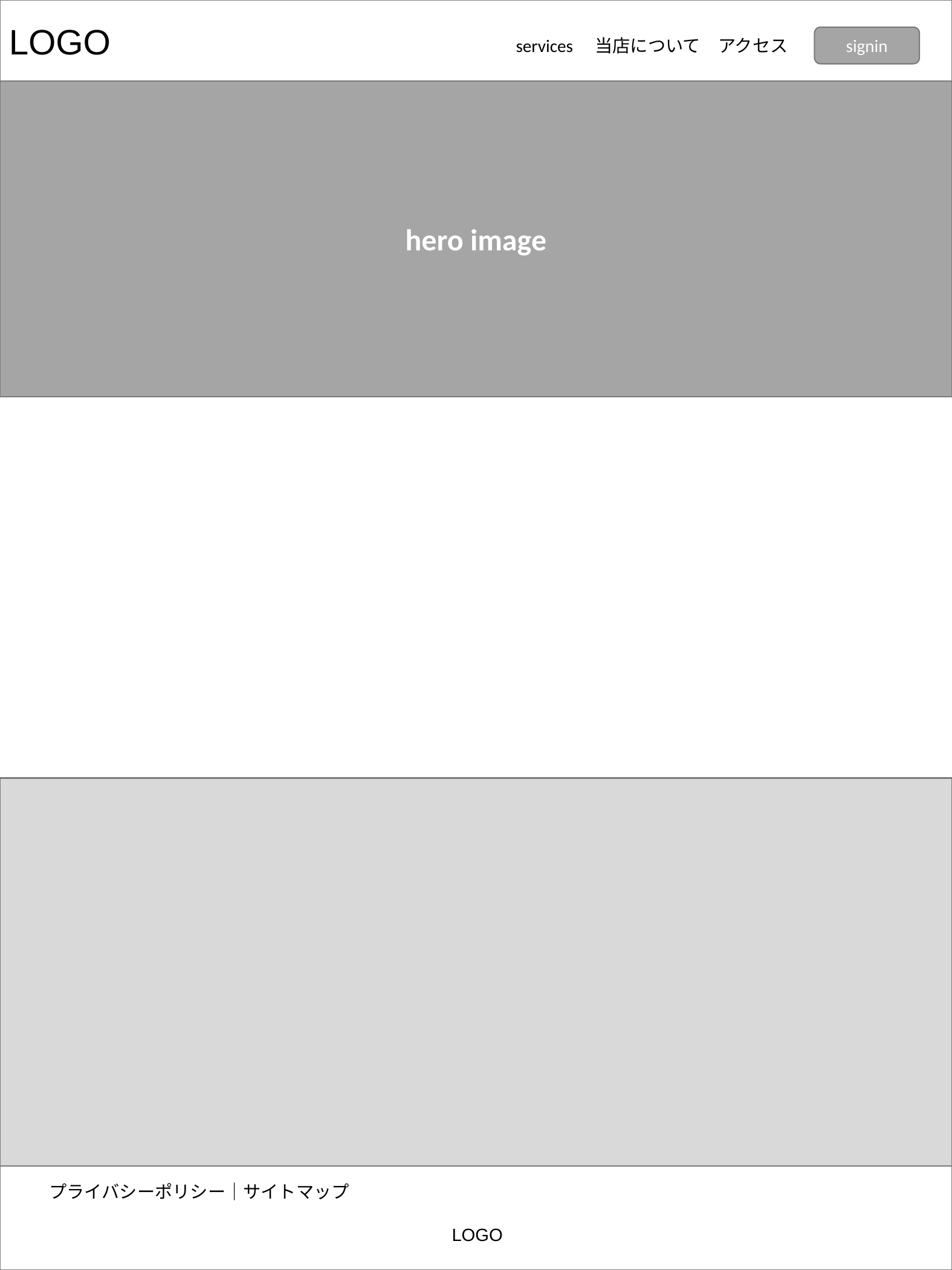

LOGO
signin
services　当店について　アクセス
hero image

プライバシーポリシー｜サイトマップ
LOGO